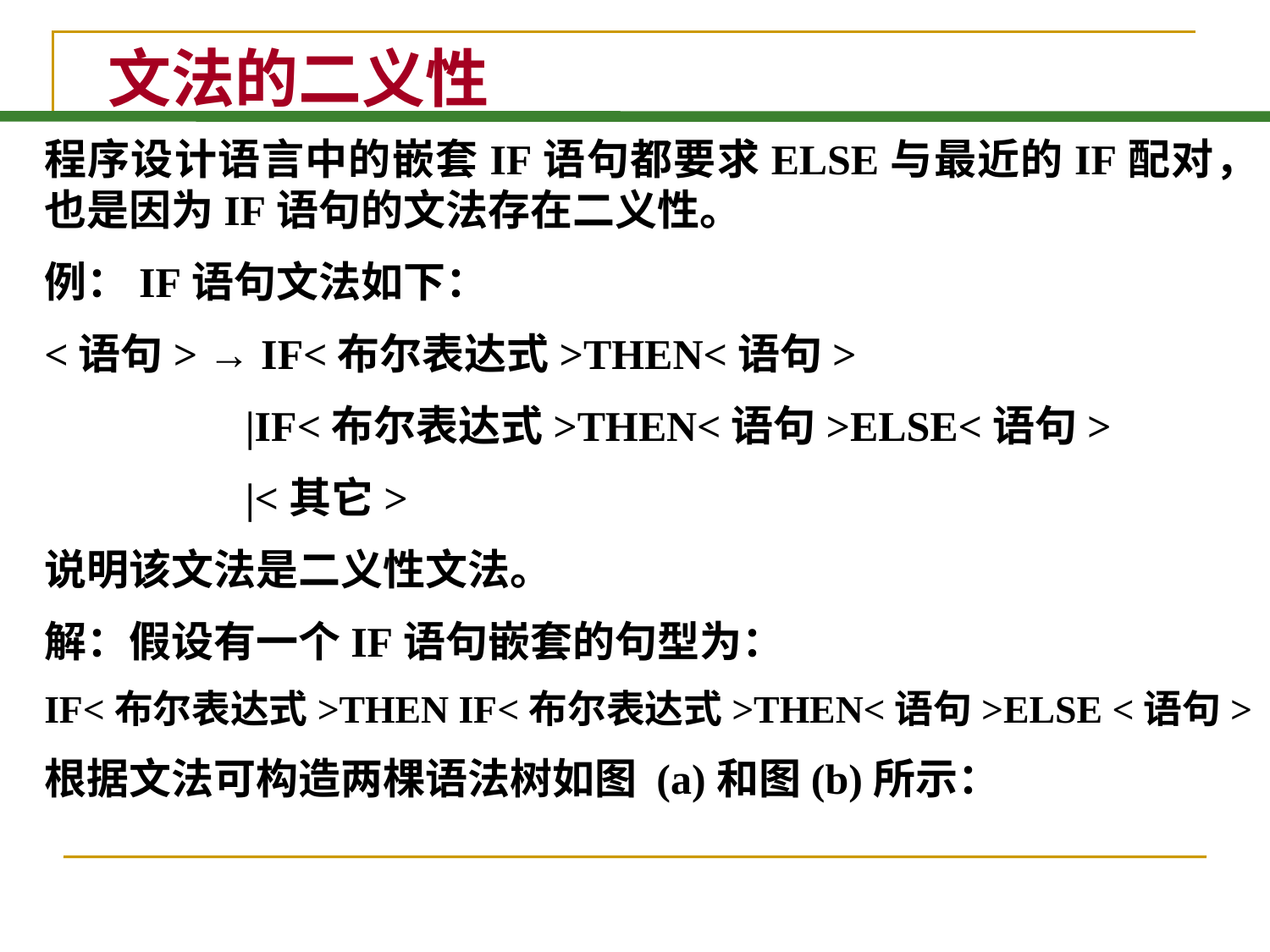

# 文法的二义性

程序设计语言中的嵌套IF语句都要求ELSE与最近的IF配对，也是因为IF语句的文法存在二义性。
例：IF语句文法如下：
<语句> → IF<布尔表达式>THEN<语句>
                   |IF<布尔表达式>THEN<语句>ELSE<语句>
                   |<其它>
说明该文法是二义性文法。
解：假设有一个IF语句嵌套的句型为：
IF<布尔表达式>THEN IF<布尔表达式>THEN<语句>ELSE <语句>
根据文法可构造两棵语法树如图 (a)和图(b)所示：
115